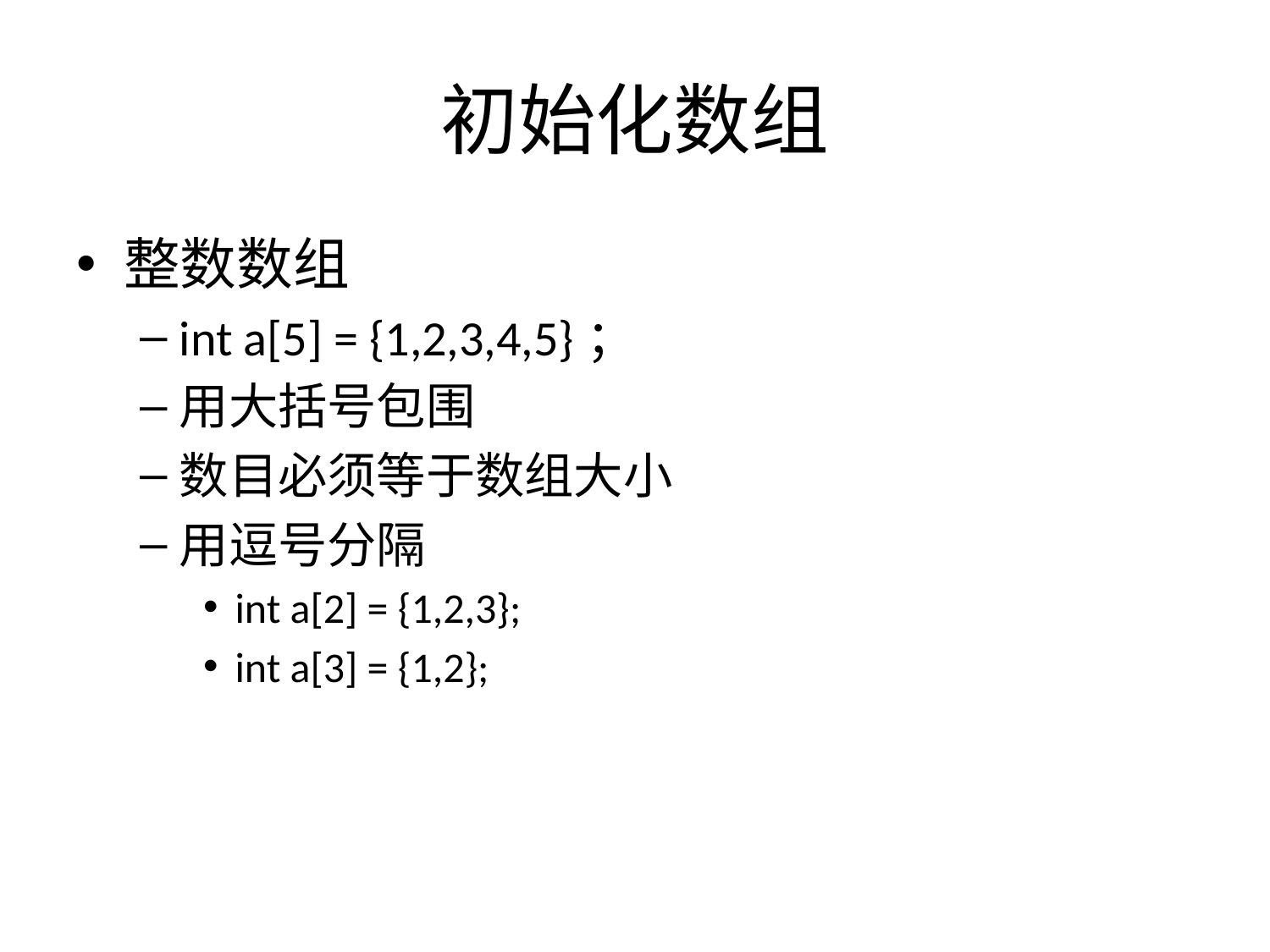

# 初始化数组
整数数组
int a[5] = {1,2,3,4,5}；
用大括号包围
数目必须等于数组大小
用逗号分隔
int a[2] = {1,2,3};
int a[3] = {1,2};